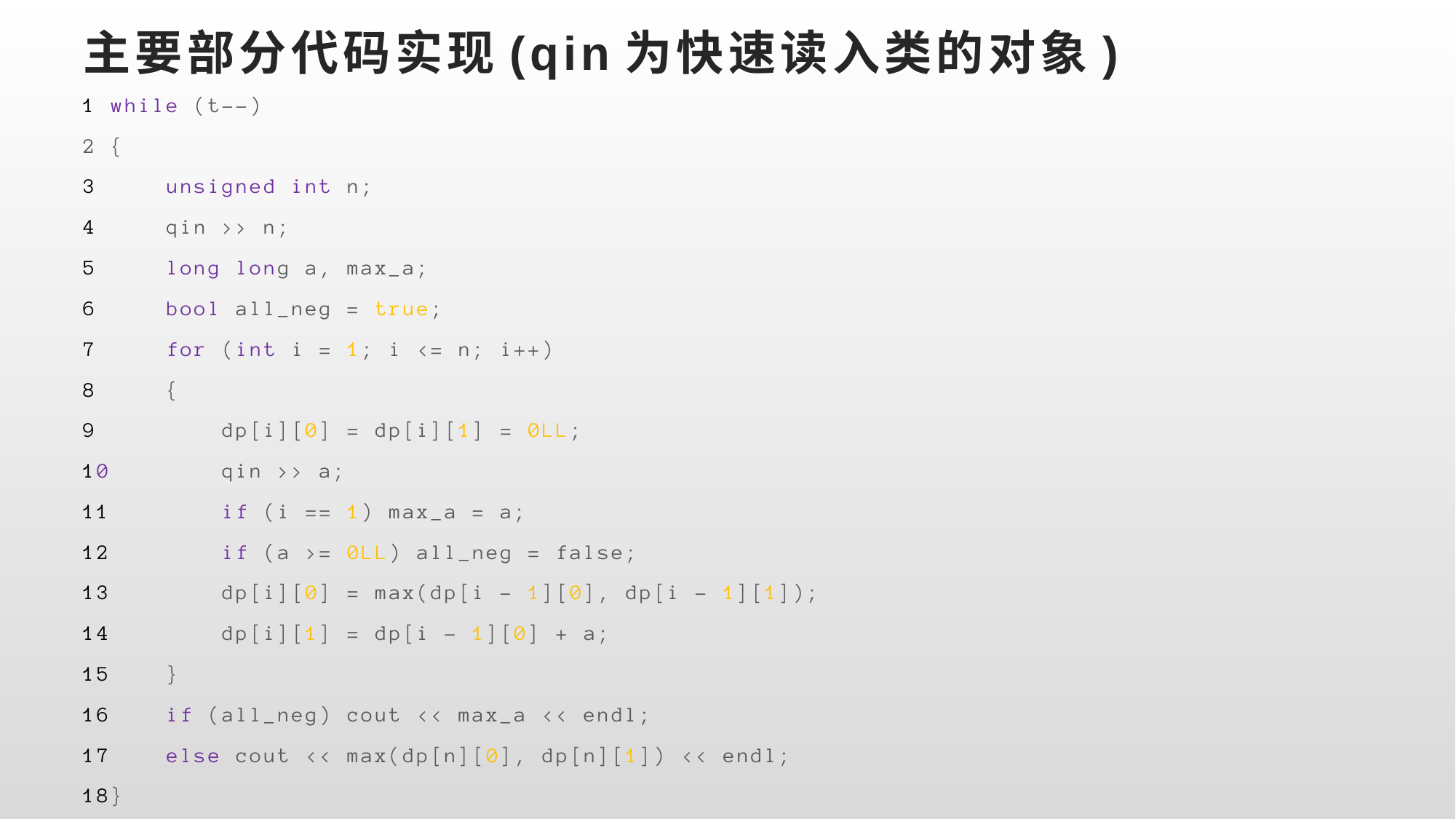

# 主要部分代码实现(qin为快速读入类的对象)
1 while (t--)
2 {
3     unsigned int n;
4     qin >> n;
5     long long a, max_a;
6     bool all_neg = true;
7     for (int i = 1; i <= n; i++)
8     {
9         dp[i][0] = dp[i][1] = 0LL;
10        qin >> a;
11        if (i == 1) max_a = a;
12        if (a >= 0LL) all_neg = false;
13        dp[i][0] = max(dp[i - 1][0], dp[i - 1][1]);
14        dp[i][1] = dp[i - 1][0] + a;
15    }
16    if (all_neg) cout << max_a << endl;
17    else cout << max(dp[n][0], dp[n][1]) << endl;
18}